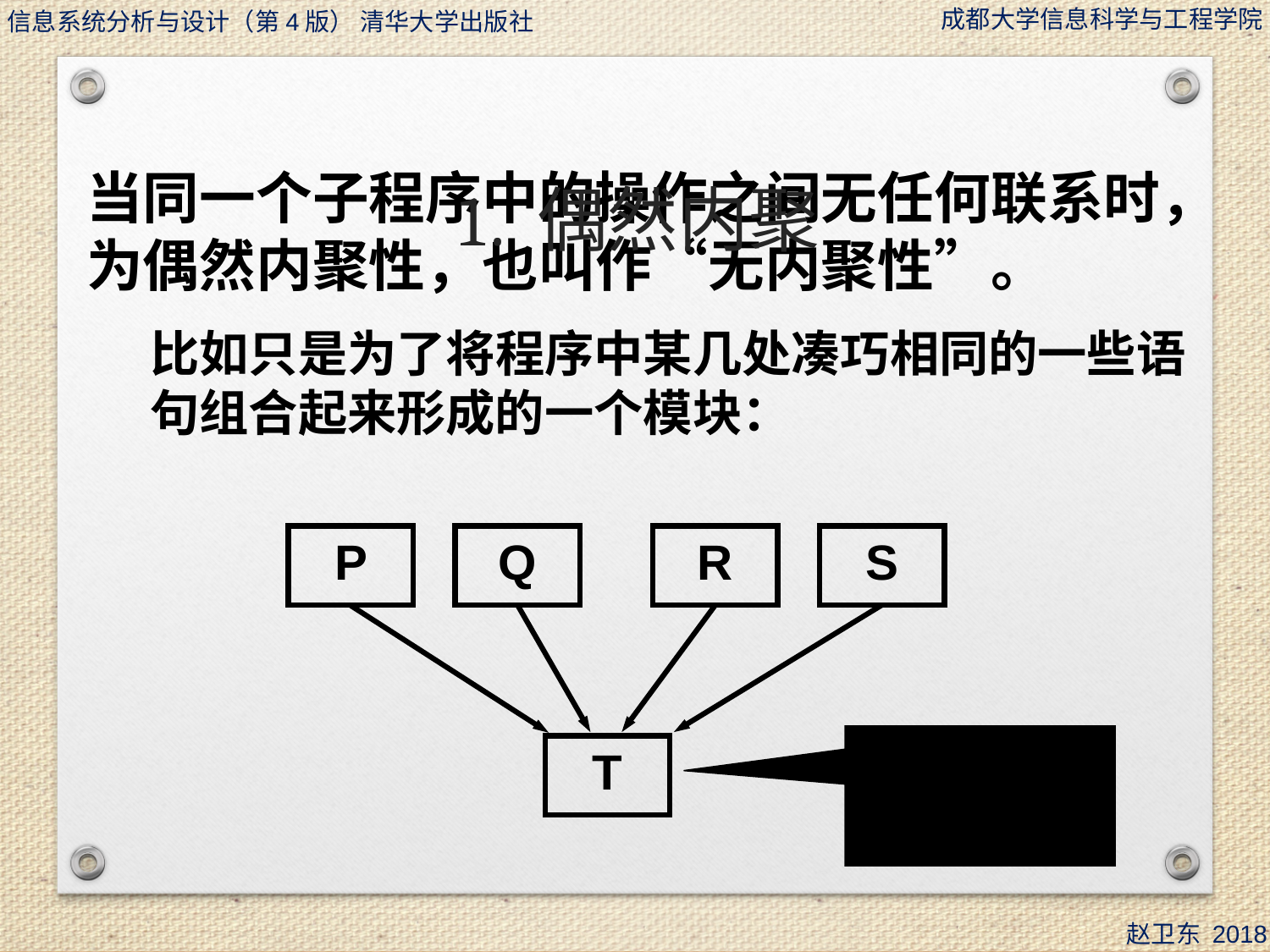

1. 偶然内聚
当同一个子程序中的操作之间无任何联系时，为偶然内聚性，也叫作“无内聚性”。
比如只是为了将程序中某几处凑巧相同的一些语句组合起来形成的一个模块：
P
Q
R
S

 B=A;
 read(Cardfile);
 D=C;
T